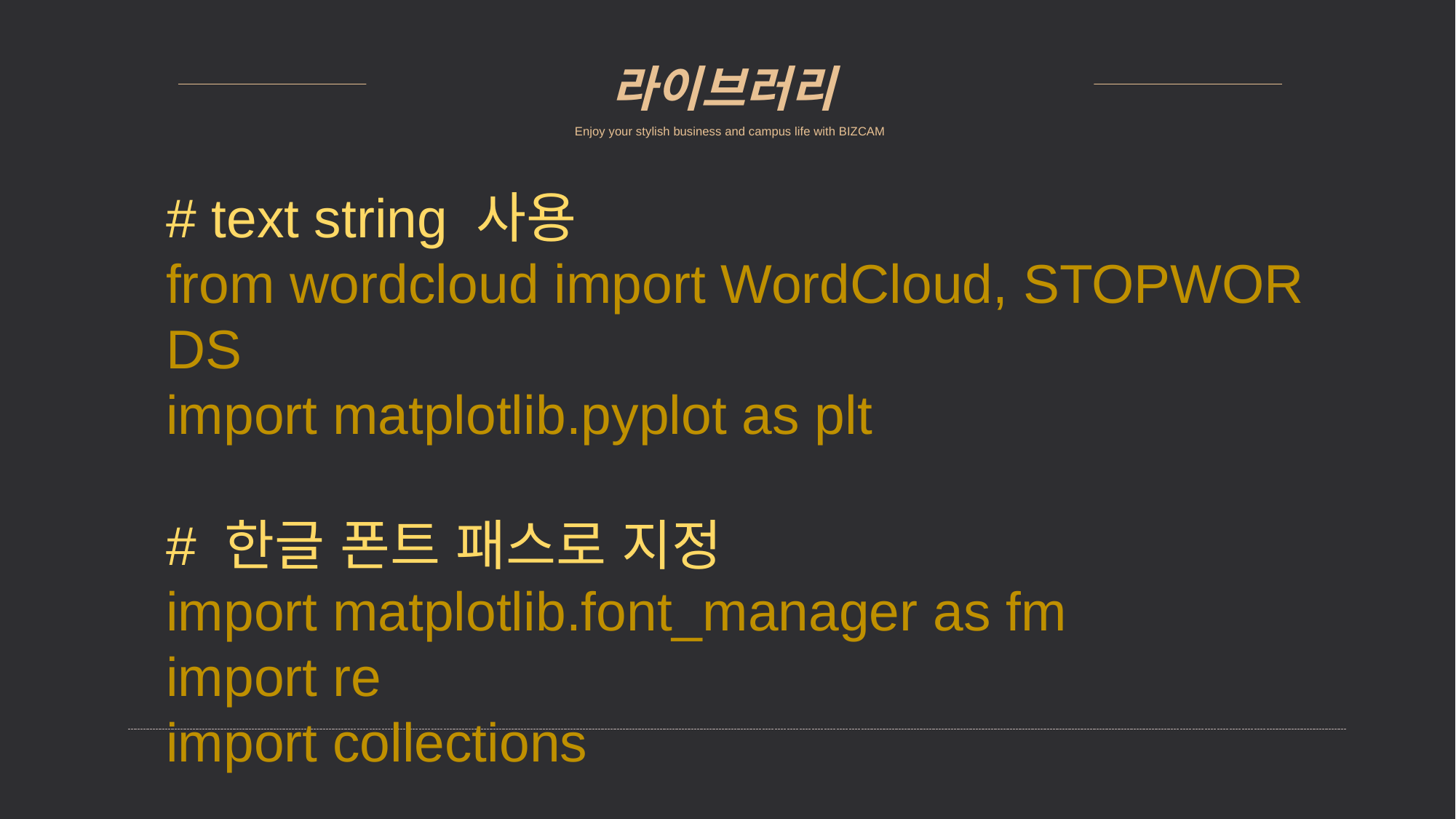

라이브러리
Enjoy your stylish business and campus life with BIZCAM
# text string 사용
from wordcloud import WordCloud, STOPWORDS
import matplotlib.pyplot as plt
# 한글 폰트 패스로 지정
import matplotlib.font_manager as fm
import re
import collections